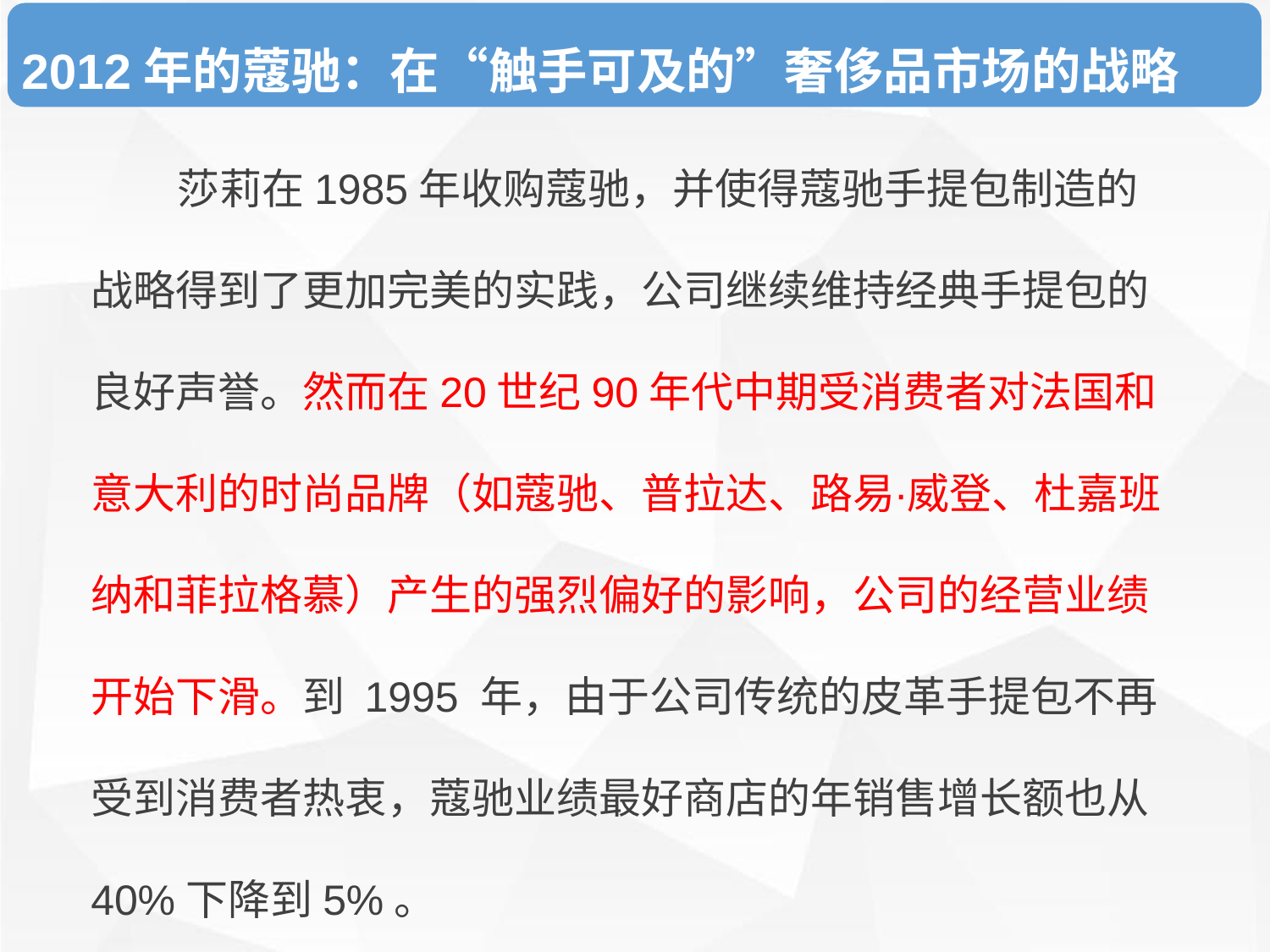

2012年的蔻驰：在“触手可及的”奢侈品市场的战略
        莎莉在1985年收购蔻驰，并使得蔻驰手提包制造的战略得到了更加完美的实践，公司继续维持经典手提包的良好声誉。然而在20世纪90年代中期受消费者对法国和意大利的时尚品牌（如蔻驰、普拉达、路易∙威登、杜嘉班纳和菲拉格慕）产生的强烈偏好的影响，公司的经营业绩开始下滑。到 1995 年，由于公司传统的皮革手提包不再受到消费者热衷，蔻驰业绩最好商店的年销售增长额也从40%下降到5%。